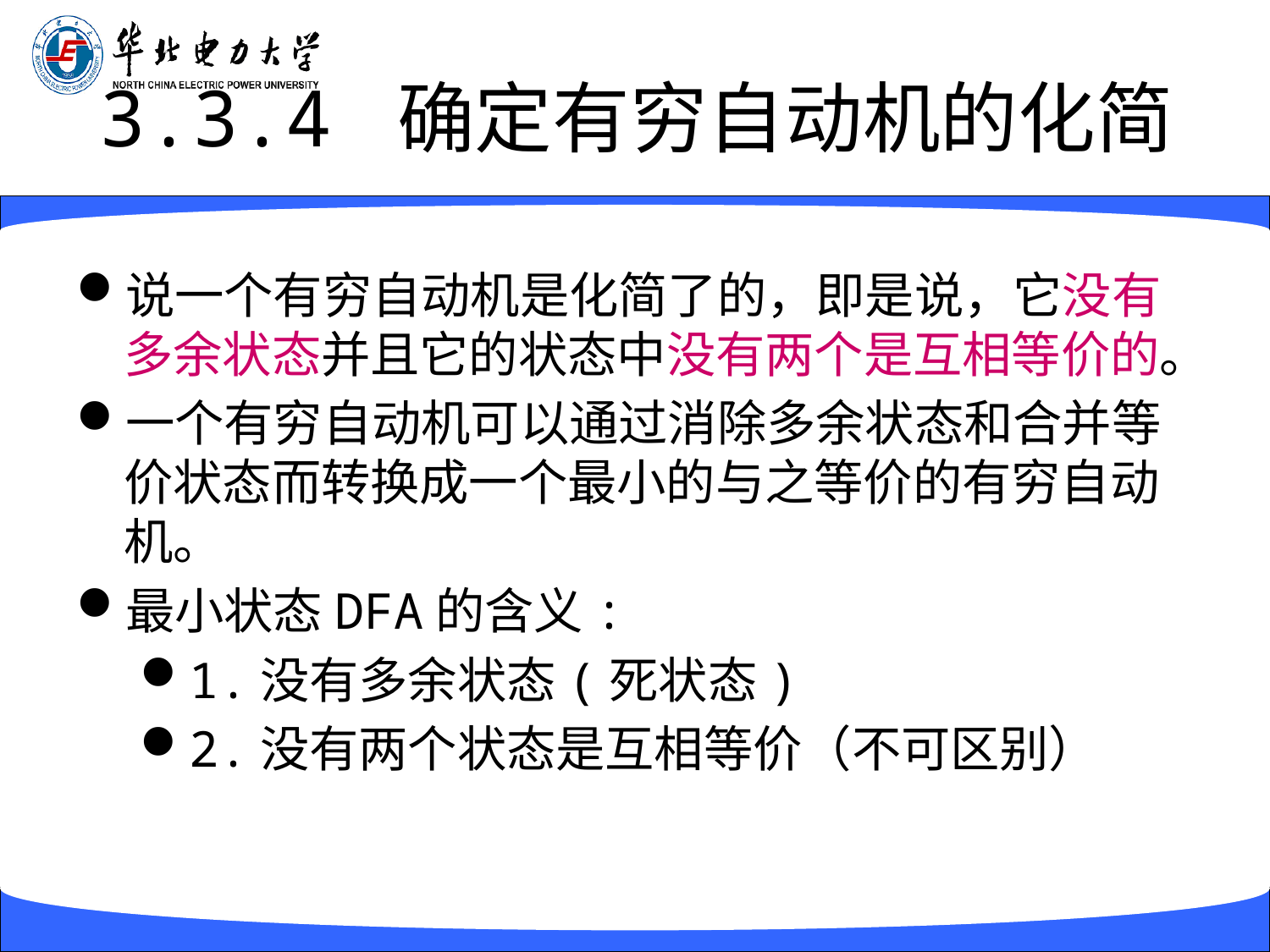

# 3.3.4 确定有穷自动机的化简
说一个有穷自动机是化简了的，即是说，它没有多余状态并且它的状态中没有两个是互相等价的。
一个有穷自动机可以通过消除多余状态和合并等价状态而转换成一个最小的与之等价的有穷自动机。
最小状态DFA的含义:
1.没有多余状态(死状态)
2.没有两个状态是互相等价（不可区别）